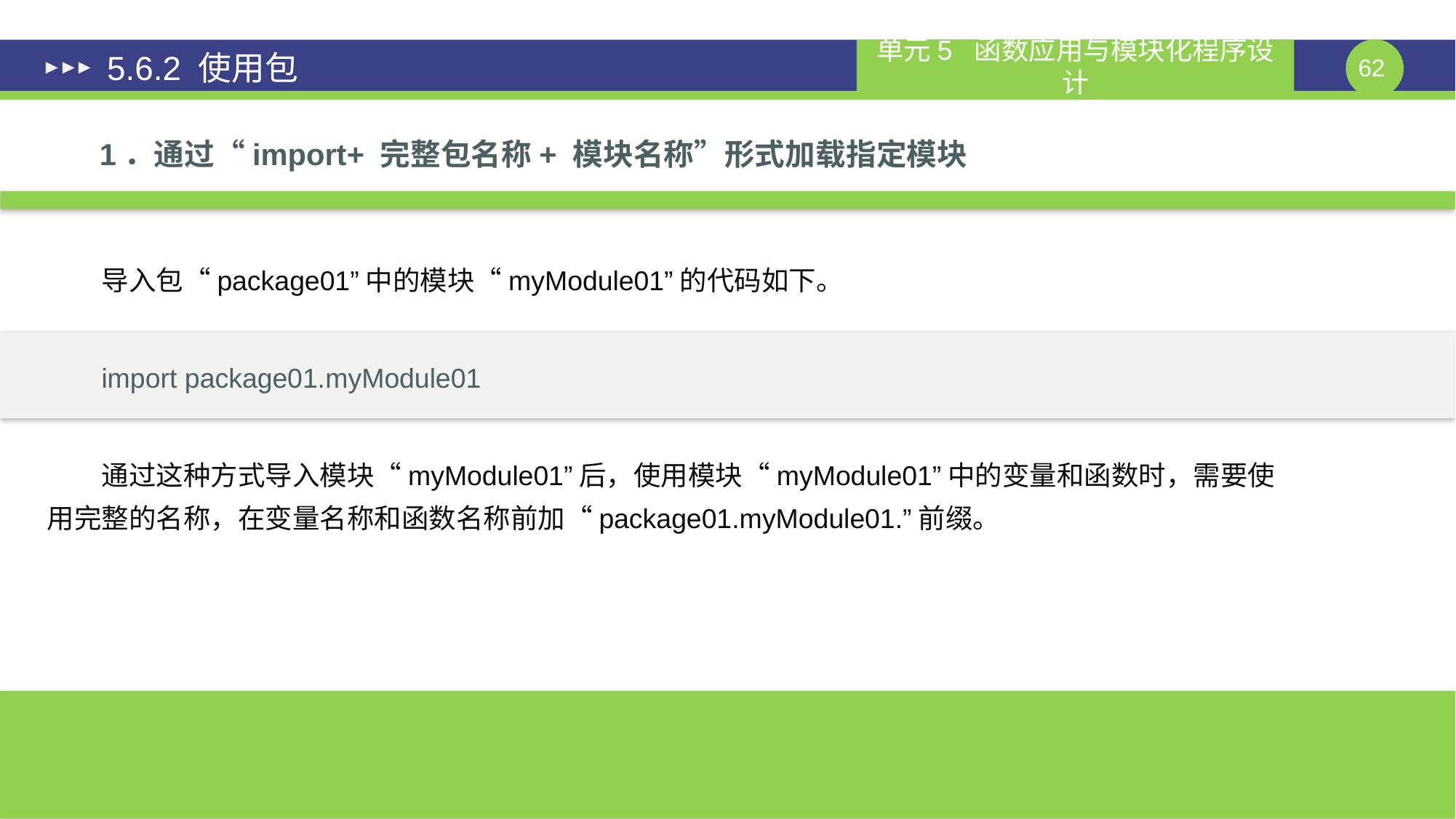

# 5.6.2 使用包
1．通过“import+ 完整包名称+ 模块名称”形式加载指定模块

导入包“package01”中的模块“myModule01”的代码如下。

import package01.myModule01

通过这种方式导入模块“myModule01”后，使用模块“myModule01”中的变量和函数时，需要使用完整的名称，在变量名称和函数名称前加“package01.myModule01.”前缀。